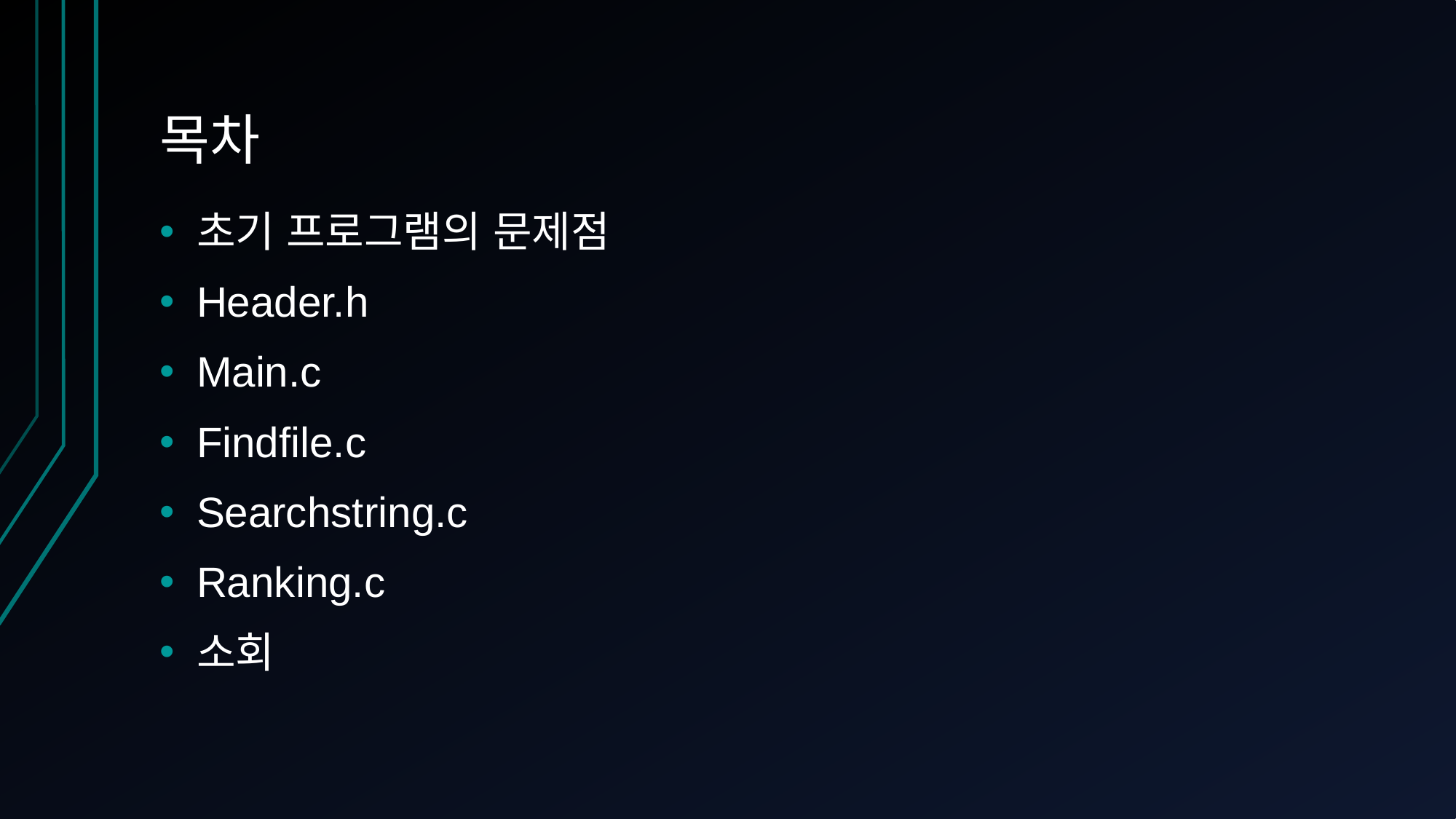

# 목차
초기 프로그램의 문제점
Header.h
Main.c
Findfile.c
Searchstring.c
Ranking.c
소회